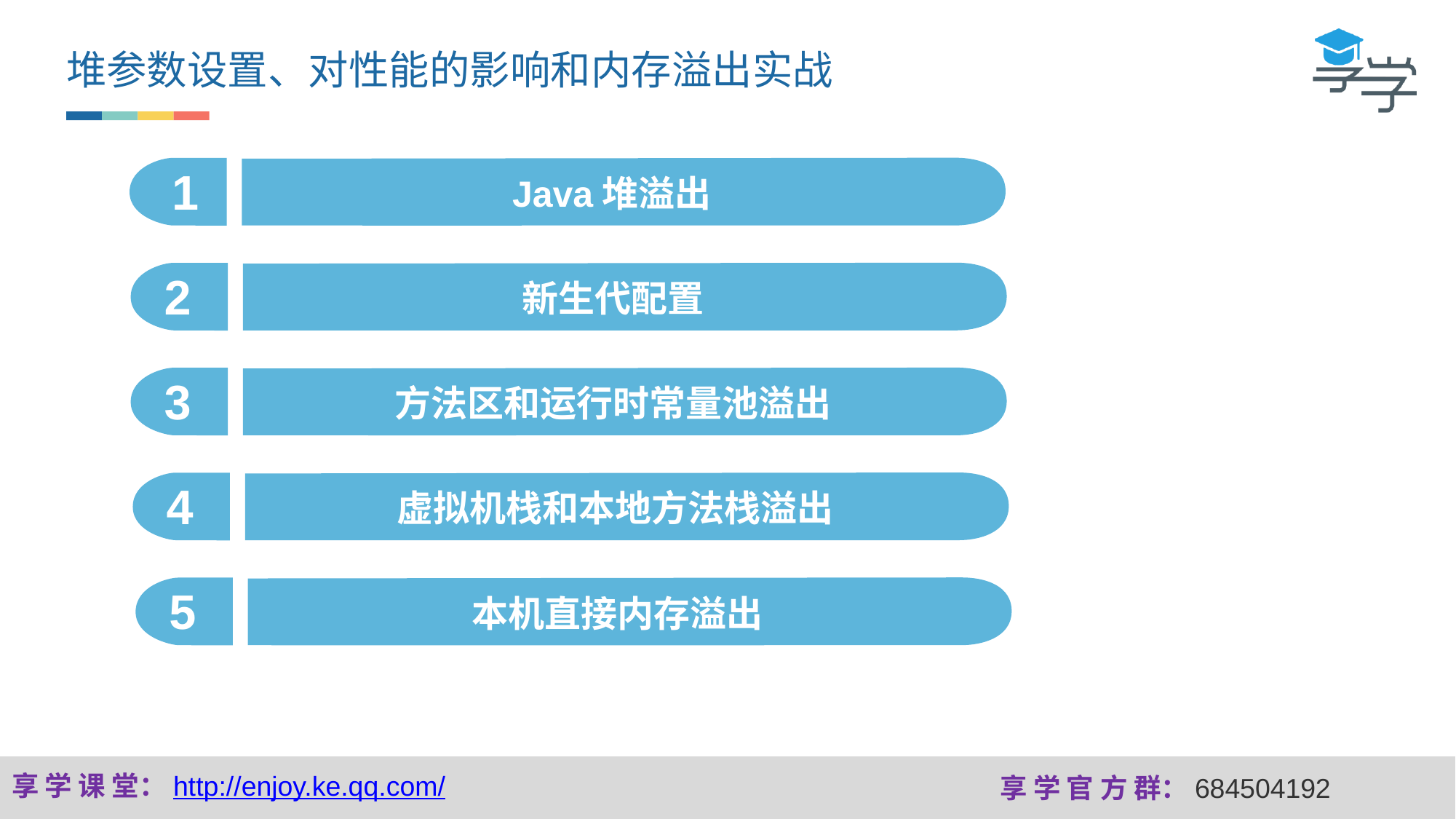

堆参数设置、对性能的影响和内存溢出实战

1

Java堆溢出
2

新生代配置
3

方法区和运行时常量池溢出
4

虚拟机栈和本地方法栈溢出
5

本机直接内存溢出